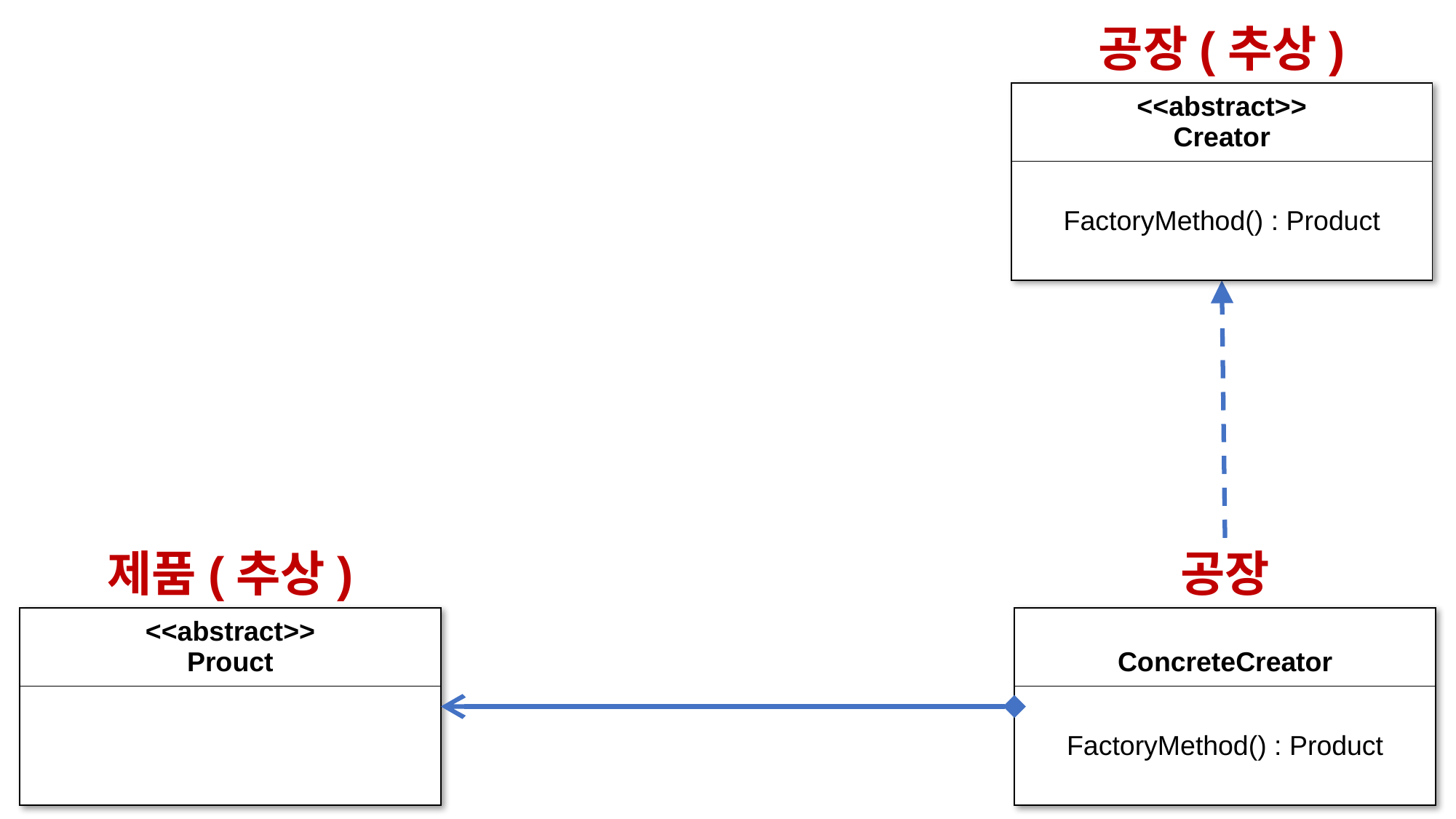

공장(추상)
| <<abstract>> Creator |
| --- |
| FactoryMethod() : Product |
제품(추상)
공장
| <<abstract>> Prouct |
| --- |
|  |
| ConcreteCreator |
| --- |
| FactoryMethod() : Product |